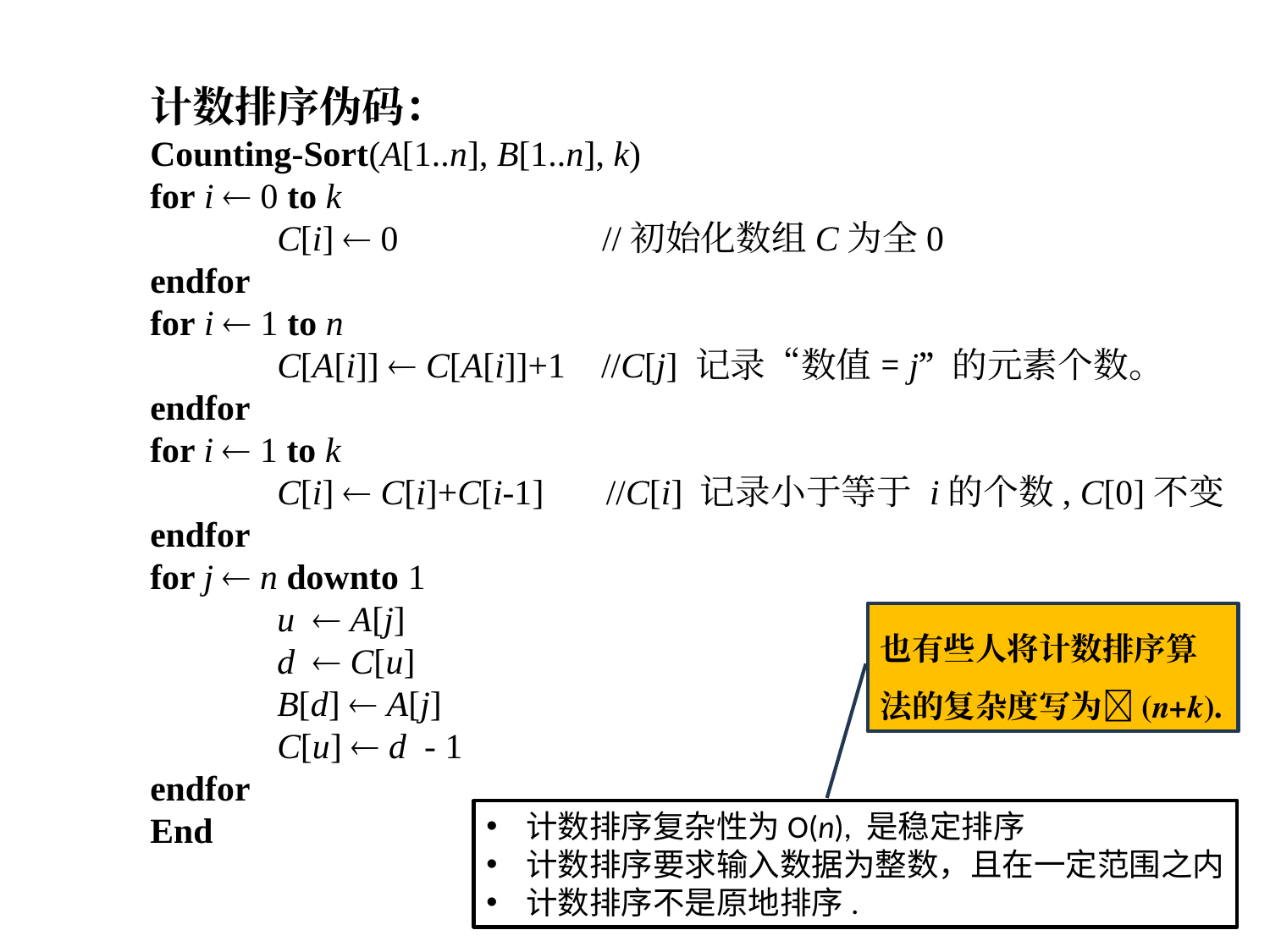

计数排序伪码：
Counting-Sort(A[1..n], B[1..n], k)
for i ← 0 to k
 	C[i] ← 0         	        //初始化数组C为全0
endfor
for i ← 1 to n
 	C[A[i]] ← C[A[i]]+1    //C[j] 记录“数值= j” 的元素个数。
endfor
for i ← 1 to k
 	C[i] ← C[i]+C[i-1]       //C[i] 记录小于等于 i的个数, C[0]不变
endfor
for j ← n downto 1
 	u  ← A[j]
 	d  ← C[u]
	B[d] ← A[j]
  	C[u] ← d  - 1
endfor
End
也有些人将计数排序算法的复杂度写为Θ(n+k).
计数排序复杂性为O(n), 是稳定排序
计数排序要求输入数据为整数，且在一定范围之内
计数排序不是原地排序.